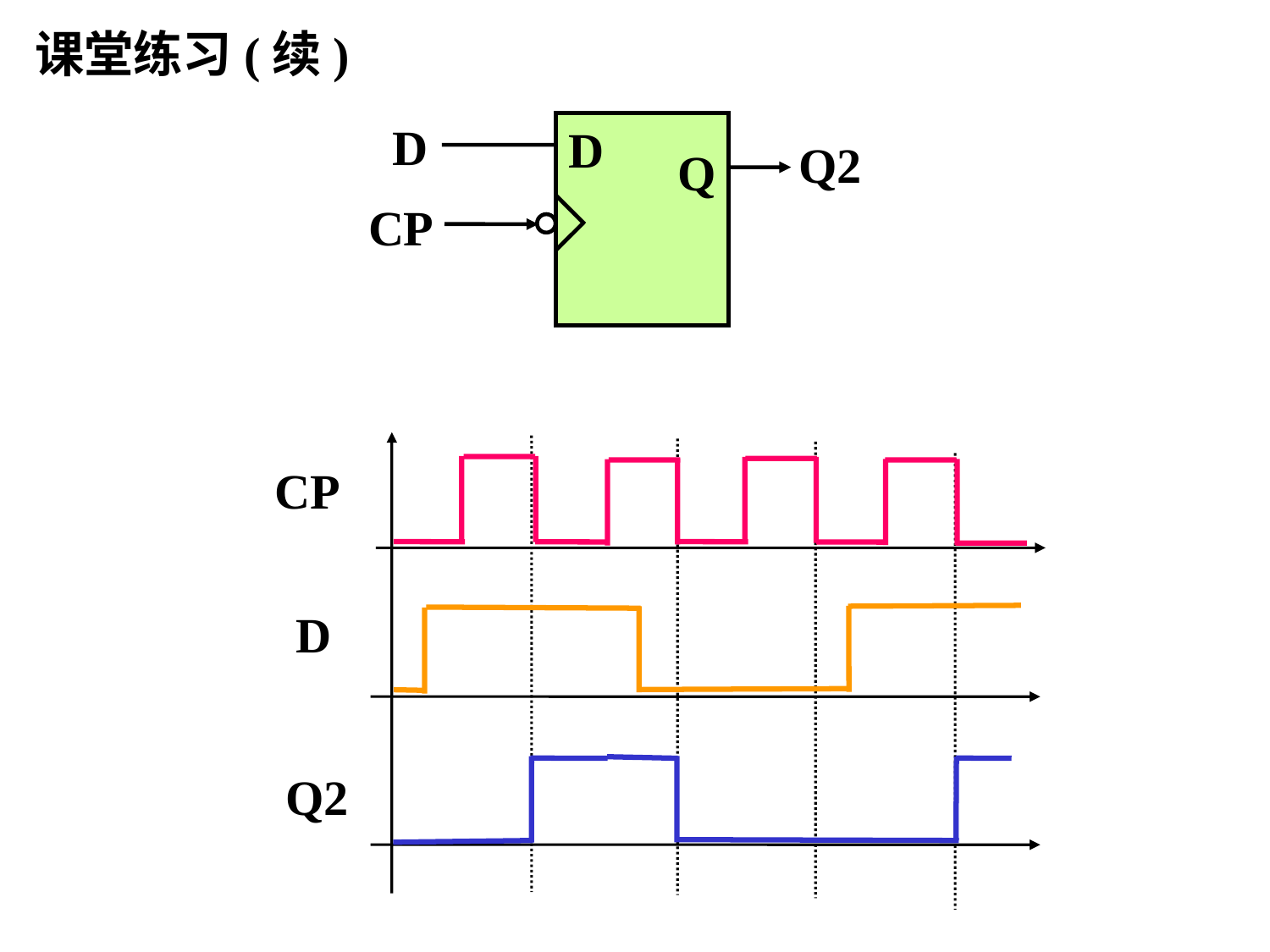

课堂练习(续)
D
D

Q

CP

Q2

CP
D
Q2